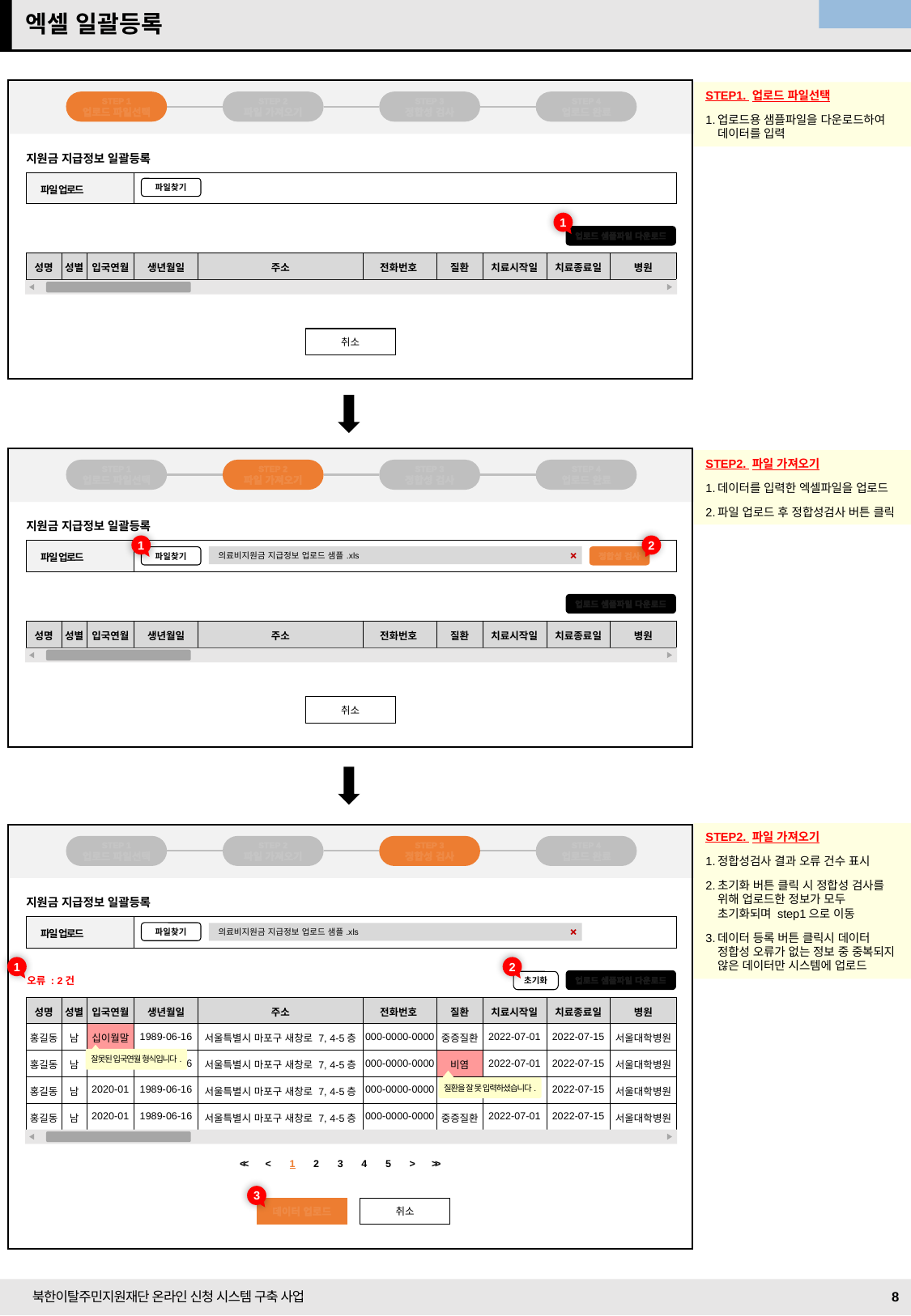

22/09/20 수정

엑셀 일괄등록

STEP1. 업로드 파일선택
업로드용 샘플파일을 다운로드하여 데이터를 입력
STEP 1
업로드 파일선택
STEP 2
파일 가져오기
STEP 3
정합성 검사
STEP 4
업로드 완료
지원금 지급정보 일괄등록
| 파일 업로드 |  |
| --- | --- |
파일찾기
1
업로드 샘플파일 다운로드
| 성명 | 성별 | 입국연월 | 생년월일 | 주소 | 전화번호 | 질환 | 치료시작일 | 치료종료일 | 병원 |
| --- | --- | --- | --- | --- | --- | --- | --- | --- | --- |
취소

STEP2. 파일 가져오기
데이터를 입력한 엑셀파일을 업로드
파일 업로드 후 정합성검사 버튼 클릭
STEP 1
업로드 파일선택
STEP 2
파일 가져오기
STEP 3
정합성 검사
STEP 4
업로드 완료
지원금 지급정보 일괄등록
1
2
| 파일 업로드 |  |
| --- | --- |
의료비지원금 지급정보 업로드 샘플.xls
+
파일찾기
정합성 검사
업로드 샘플파일 다운로드
| 성명 | 성별 | 입국연월 | 생년월일 | 주소 | 전화번호 | 질환 | 치료시작일 | 치료종료일 | 병원 |
| --- | --- | --- | --- | --- | --- | --- | --- | --- | --- |
취소

STEP2. 파일 가져오기
정합성검사 결과 오류 건수 표시
초기화 버튼 클릭 시 정합성 검사를 위해 업로드한 정보가 모두 초기화되며 step1으로 이동
데이터 등록 버튼 클릭시 데이터 정합성 오류가 없는 정보 중 중복되지 않은 데이터만 시스템에 업로드

STEP 1
업로드 파일선택
STEP 2
파일 가져오기
STEP 3
정합성 검사
STEP 4
업로드 완료
지원금 지급정보 일괄등록
| 파일 업로드 |  |
| --- | --- |
파일찾기
의료비지원금 지급정보 업로드 샘플.xls
+
1
2
오류 : 2건
업로드 샘플파일 다운로드
초기화
| 성명 | 성별 | 입국연월 | 생년월일 | 주소 | 전화번호 | 질환 | 치료시작일 | 치료종료일 | 병원 |
| --- | --- | --- | --- | --- | --- | --- | --- | --- | --- |
| 홍길동 | 남 | 십이월말 | 1989-06-16 | 서울특별시 마포구 새창로 7, 4-5층 | 000-0000-0000 | 중증질환 | 2022-07-01 | 2022-07-15 | 서울대학병원 |
| 홍길동 | 남 | 2020-01 | 1989-06-16 | 서울특별시 마포구 새창로 7, 4-5층 | 000-0000-0000 | 비염 | 2022-07-01 | 2022-07-15 | 서울대학병원 |
| 홍길동 | 남 | 2020-01 | 1989-06-16 | 서울특별시 마포구 새창로 7, 4-5층 | 000-0000-0000 | 중증질환 | 2022-07-01 | 2022-07-15 | 서울대학병원 |
| 홍길동 | 남 | 2020-01 | 1989-06-16 | 서울특별시 마포구 새창로 7, 4-5층 | 000-0000-0000 | 중증질환 | 2022-07-01 | 2022-07-15 | 서울대학병원 |

잘못된 입국연월 형식입니다.

질환을 잘 못 입력하셨습니다.
| << | < | 1 | 2 | 3 | 4 | 5 | > | >> |
| --- | --- | --- | --- | --- | --- | --- | --- | --- |
3
데이터 업로드
취소
8